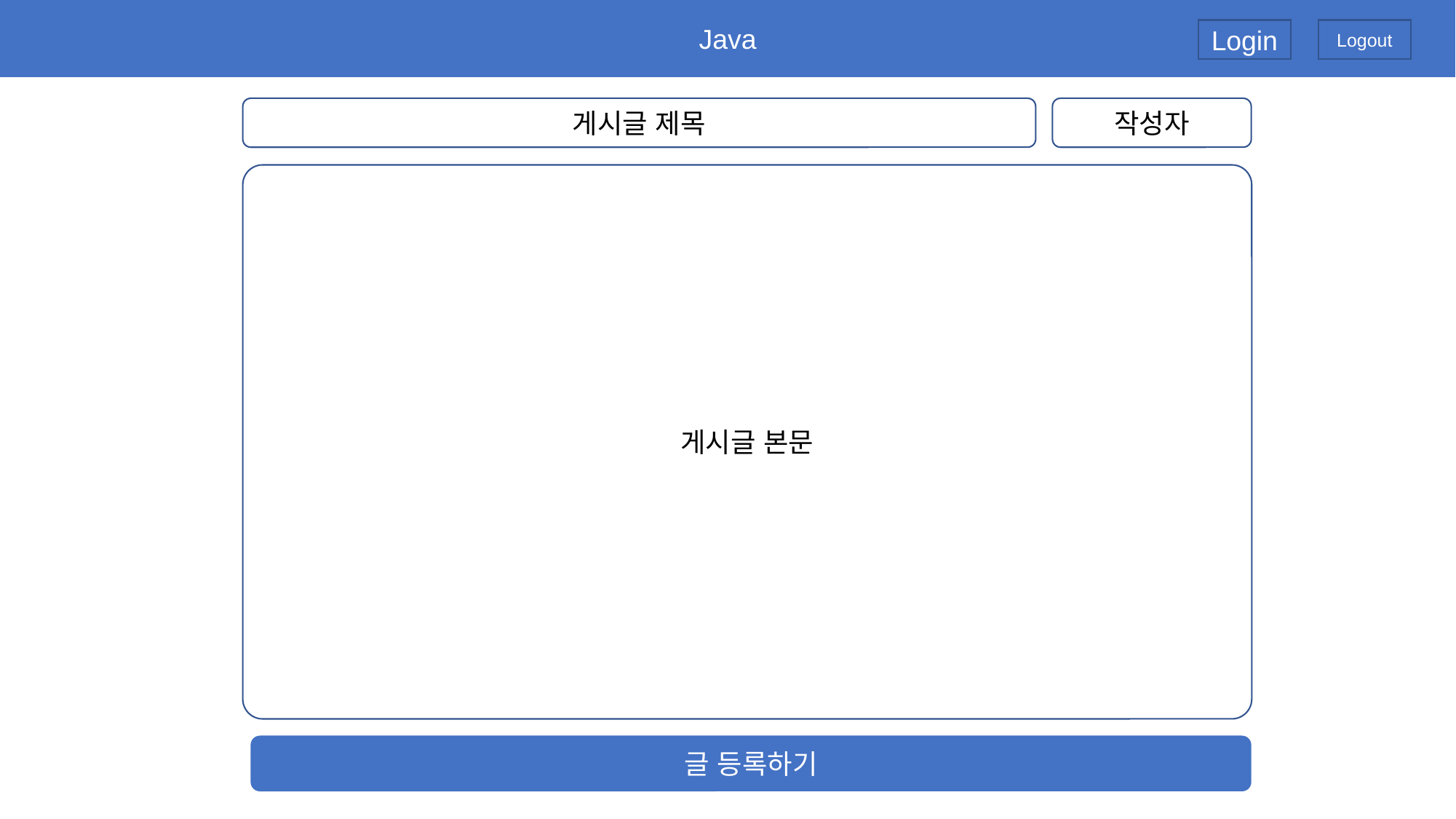

Java
Login
Logout
게시글 제목
작성자
게시글 본문
글 등록하기